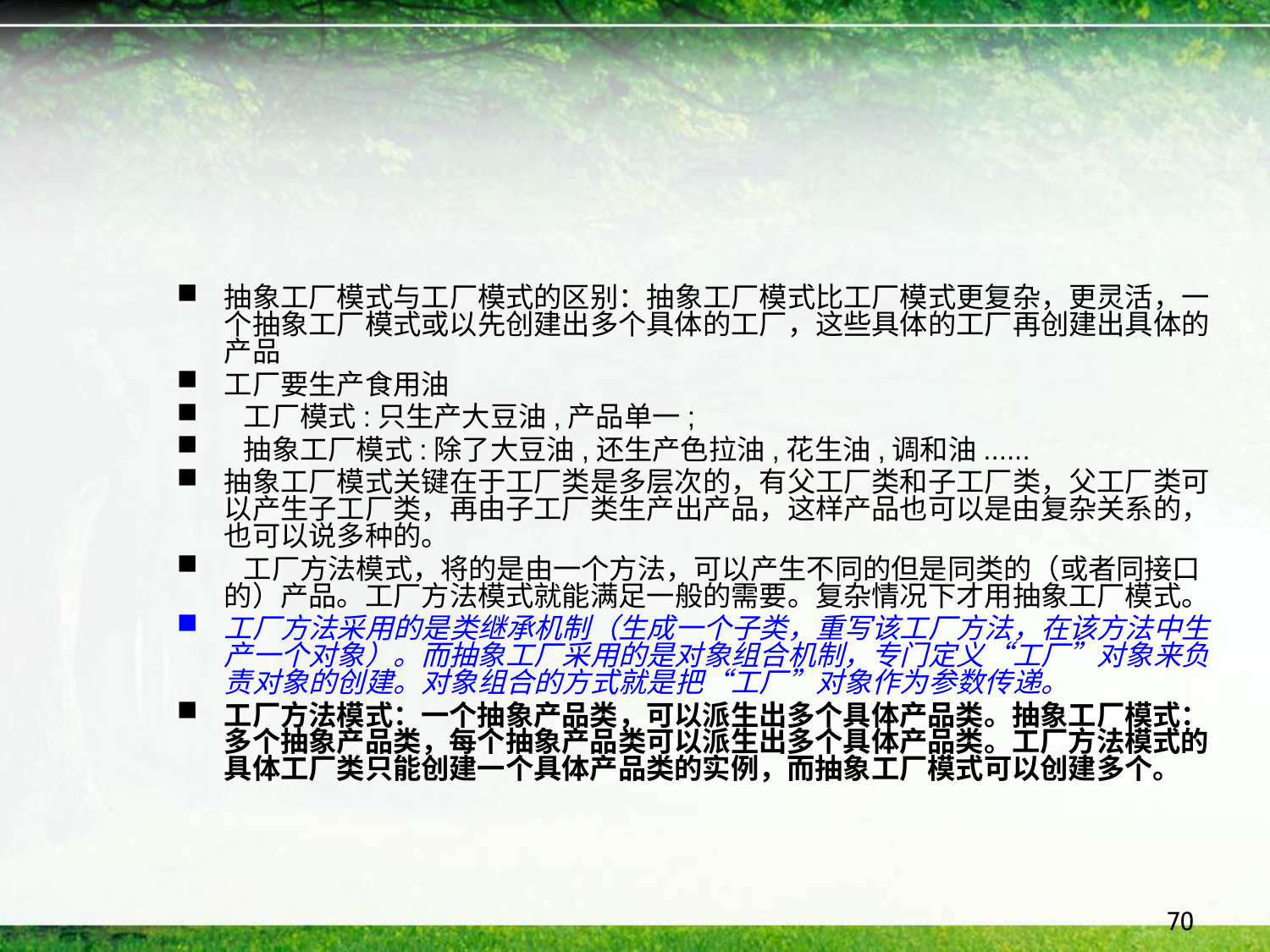

#
抽象工厂模式与工厂模式的区别：抽象工厂模式比工厂模式更复杂，更灵活，一个抽象工厂模式或以先创建出多个具体的工厂，这些具体的工厂再创建出具体的产品
工厂要生产食用油
  工厂模式:只生产大豆油,产品单一;
  抽象工厂模式:除了大豆油,还生产色拉油,花生油,调和油......
抽象工厂模式关键在于工厂类是多层次的，有父工厂类和子工厂类，父工厂类可以产生子工厂类，再由子工厂类生产出产品，这样产品也可以是由复杂关系的，也可以说多种的。
  工厂方法模式，将的是由一个方法，可以产生不同的但是同类的（或者同接口的）产品。工厂方法模式就能满足一般的需要。复杂情况下才用抽象工厂模式。
工厂方法采用的是类继承机制（生成一个子类，重写该工厂方法，在该方法中生产一个对象）。而抽象工厂采用的是对象组合机制，专门定义“工厂”对象来负责对象的创建。对象组合的方式就是把“工厂”对象作为参数传递。
工厂方法模式：一个抽象产品类，可以派生出多个具体产品类。抽象工厂模式：多个抽象产品类，每个抽象产品类可以派生出多个具体产品类。工厂方法模式的具体工厂类只能创建一个具体产品类的实例，而抽象工厂模式可以创建多个。
70